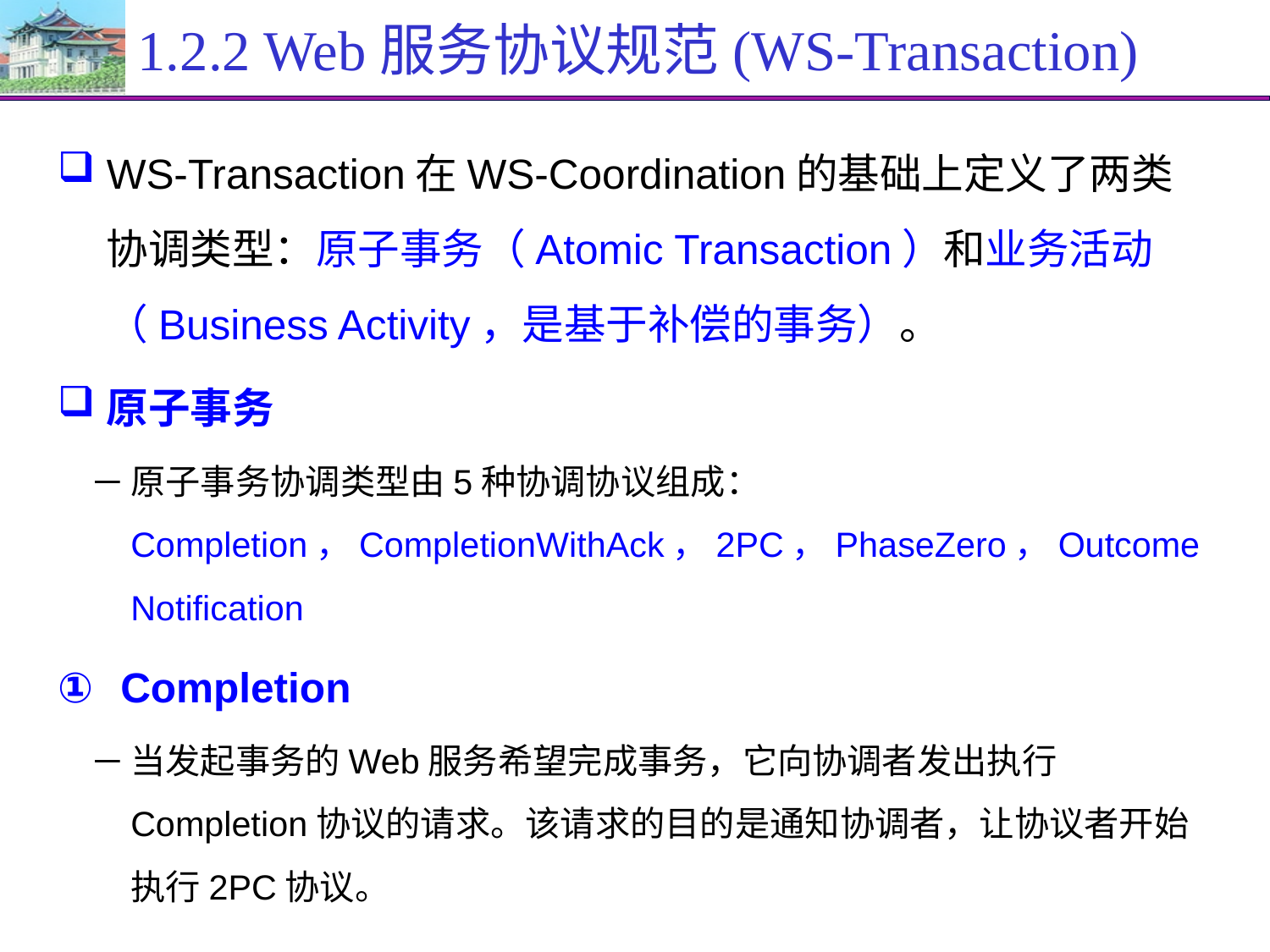

# 1.2.2 Web服务协议规范(WS-Transaction)
WS-Transaction在WS-Coordination的基础上定义了两类协调类型：原子事务（Atomic Transaction）和业务活动（Business Activity，是基于补偿的事务）。
原子事务
原子事务协调类型由5种协调协议组成：Completion，CompletionWithAck，2PC，PhaseZero，OutcomeNotification
Completion
当发起事务的Web服务希望完成事务，它向协调者发出执行Completion协议的请求。该请求的目的是通知协调者，让协议者开始执行2PC协议。